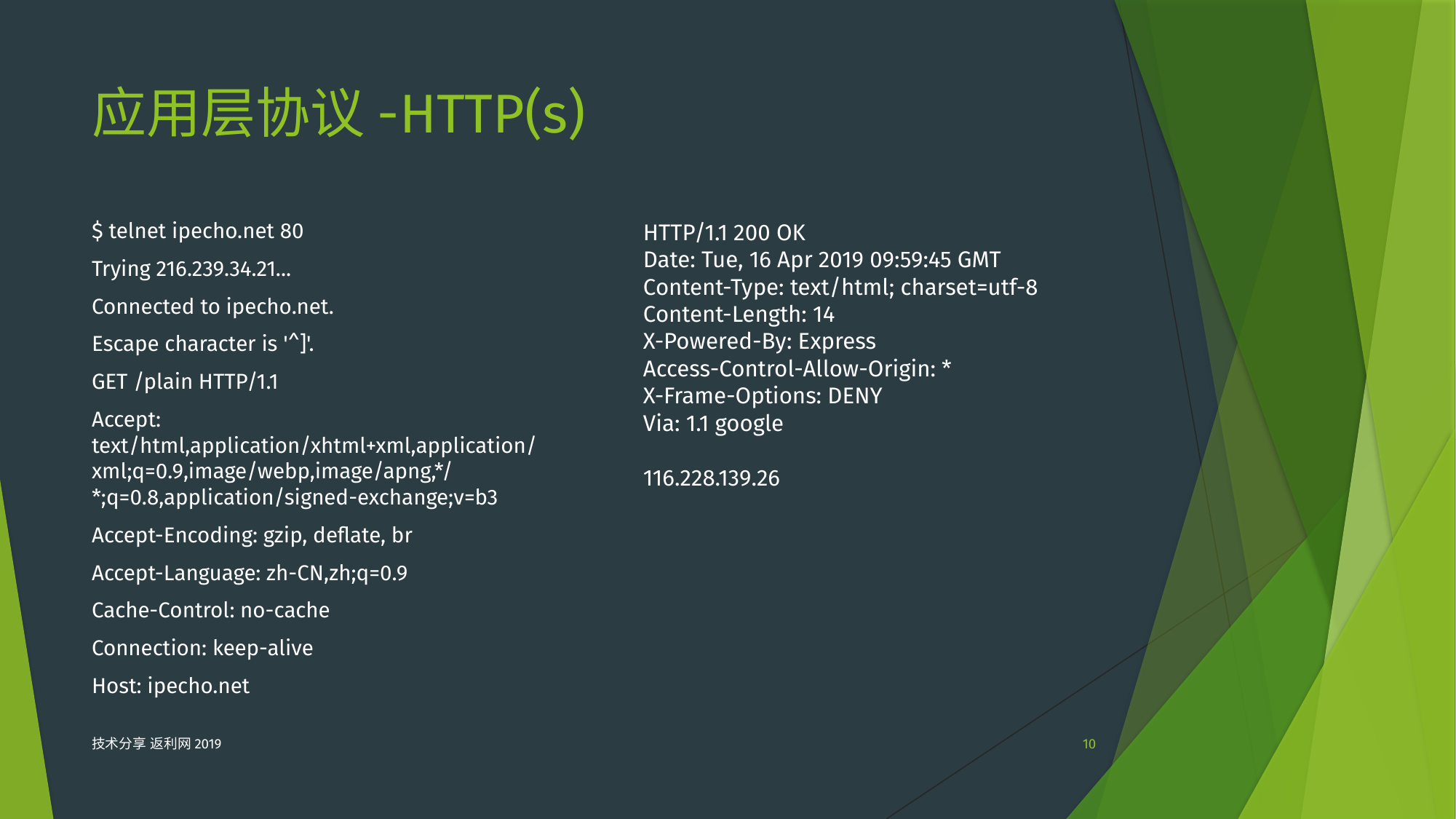

# 应用层协议-HTTP(s)
$ telnet ipecho.net 80
Trying 216.239.34.21...
Connected to ipecho.net.
Escape character is '^]'.
GET /plain HTTP/1.1
Accept: text/html,application/xhtml+xml,application/xml;q=0.9,image/webp,image/apng,*/*;q=0.8,application/signed-exchange;v=b3
Accept-Encoding: gzip, deflate, br
Accept-Language: zh-CN,zh;q=0.9
Cache-Control: no-cache
Connection: keep-alive
Host: ipecho.net
HTTP/1.1 200 OK
Date: Tue, 16 Apr 2019 09:59:45 GMT
Content-Type: text/html; charset=utf-8
Content-Length: 14
X-Powered-By: Express
Access-Control-Allow-Origin: *
X-Frame-Options: DENY
Via: 1.1 google

116.228.139.26
技术分享 返利网2019
10